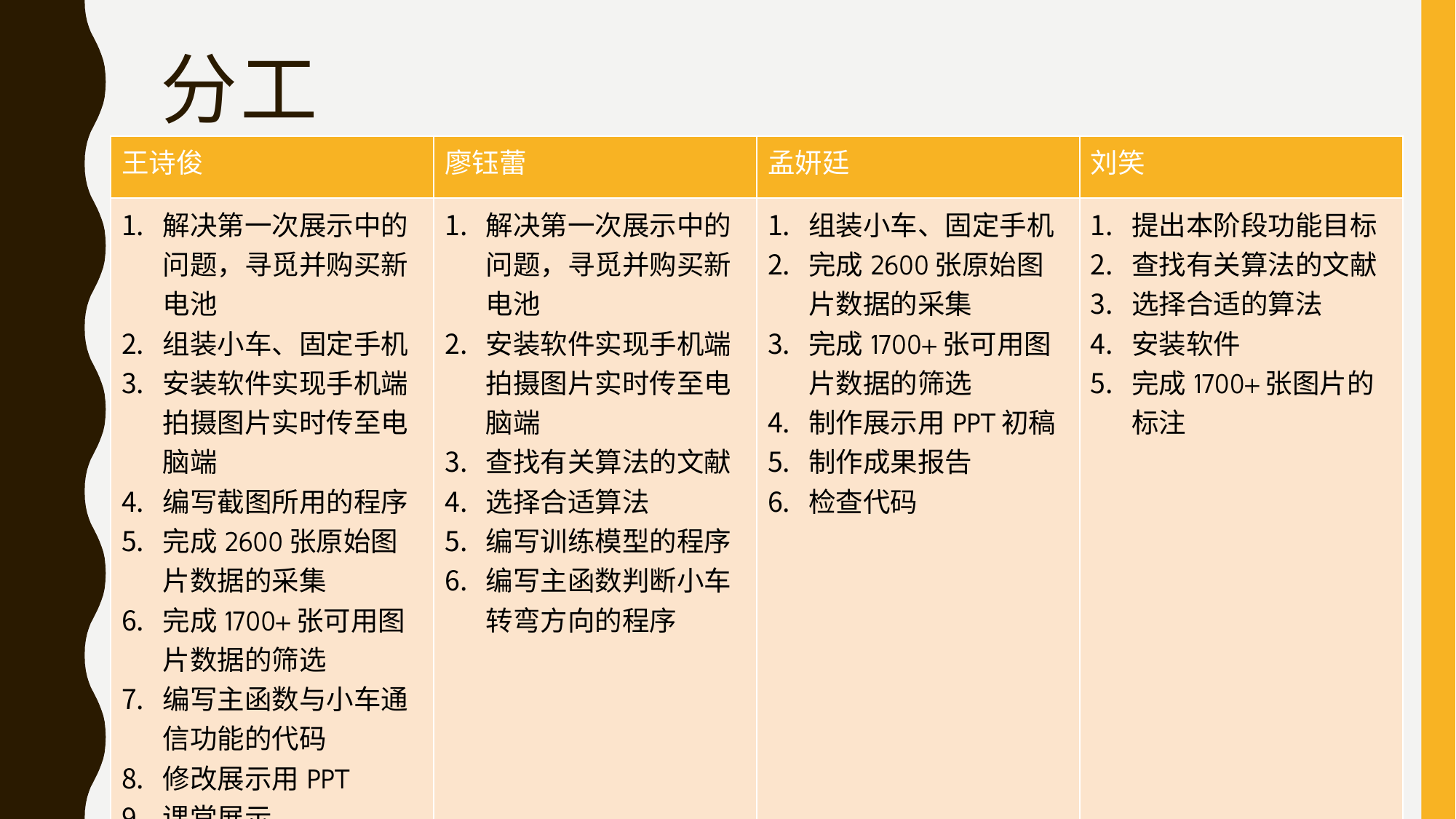

# 分工
| 王诗俊 | 廖钰蕾 | 孟妍廷 | 刘笑 |
| --- | --- | --- | --- |
| 解决第一次展示中的问题，寻觅并购买新电池 组装小车、固定手机 安装软件实现手机端拍摄图片实时传至电脑端 编写截图所用的程序 完成2600张原始图片数据的采集 完成1700+张可用图片数据的筛选 编写主函数与小车通信功能的代码 修改展示用PPT 课堂展示 | 解决第一次展示中的问题，寻觅并购买新电池 安装软件实现手机端拍摄图片实时传至电脑端 查找有关算法的文献 选择合适算法 编写训练模型的程序 编写主函数判断小车转弯方向的程序 | 组装小车、固定手机 完成2600张原始图片数据的采集 完成1700+张可用图片数据的筛选 制作展示用PPT初稿 制作成果报告 检查代码 | 提出本阶段功能目标 查找有关算法的文献 选择合适的算法 安装软件 完成1700+张图片的标注 |